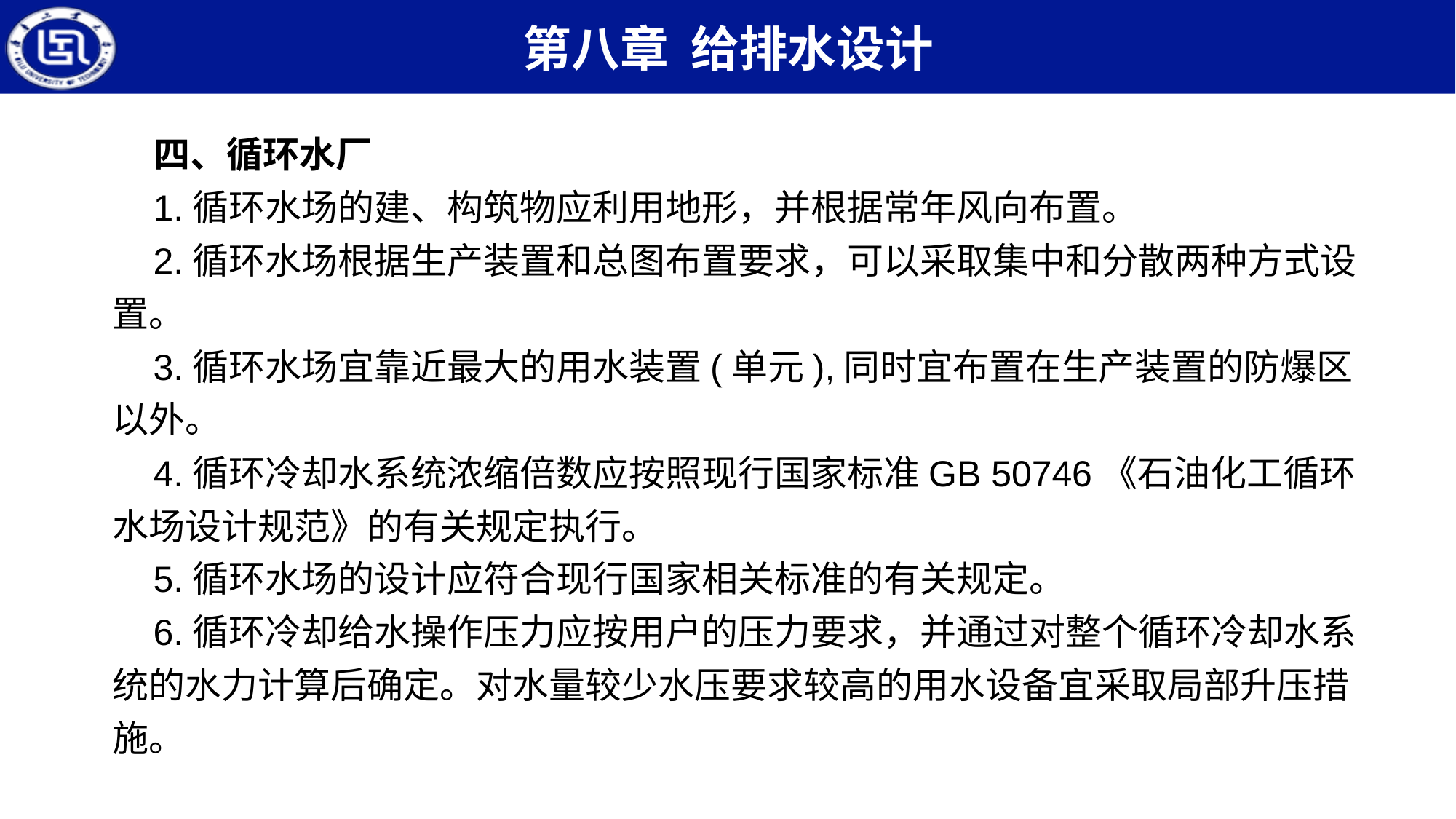

四、循环水厂
    1.循环水场的建、构筑物应利用地形，并根据常年风向布置。
    2.循环水场根据生产装置和总图布置要求，可以采取集中和分散两种方式设置。
    3.循环水场宜靠近最大的用水装置(单元),同时宜布置在生产装置的防爆区以外。
    4.循环冷却水系统浓缩倍数应按照现行国家标准GB 50746《石油化工循环水场设计规范》的有关规定执行。
    5.循环水场的设计应符合现行国家相关标准的有关规定。
    6.循环冷却给水操作压力应按用户的压力要求，并通过对整个循环冷却水系统的水力计算后确定。对水量较少水压要求较高的用水设备宜采取局部升压措施。